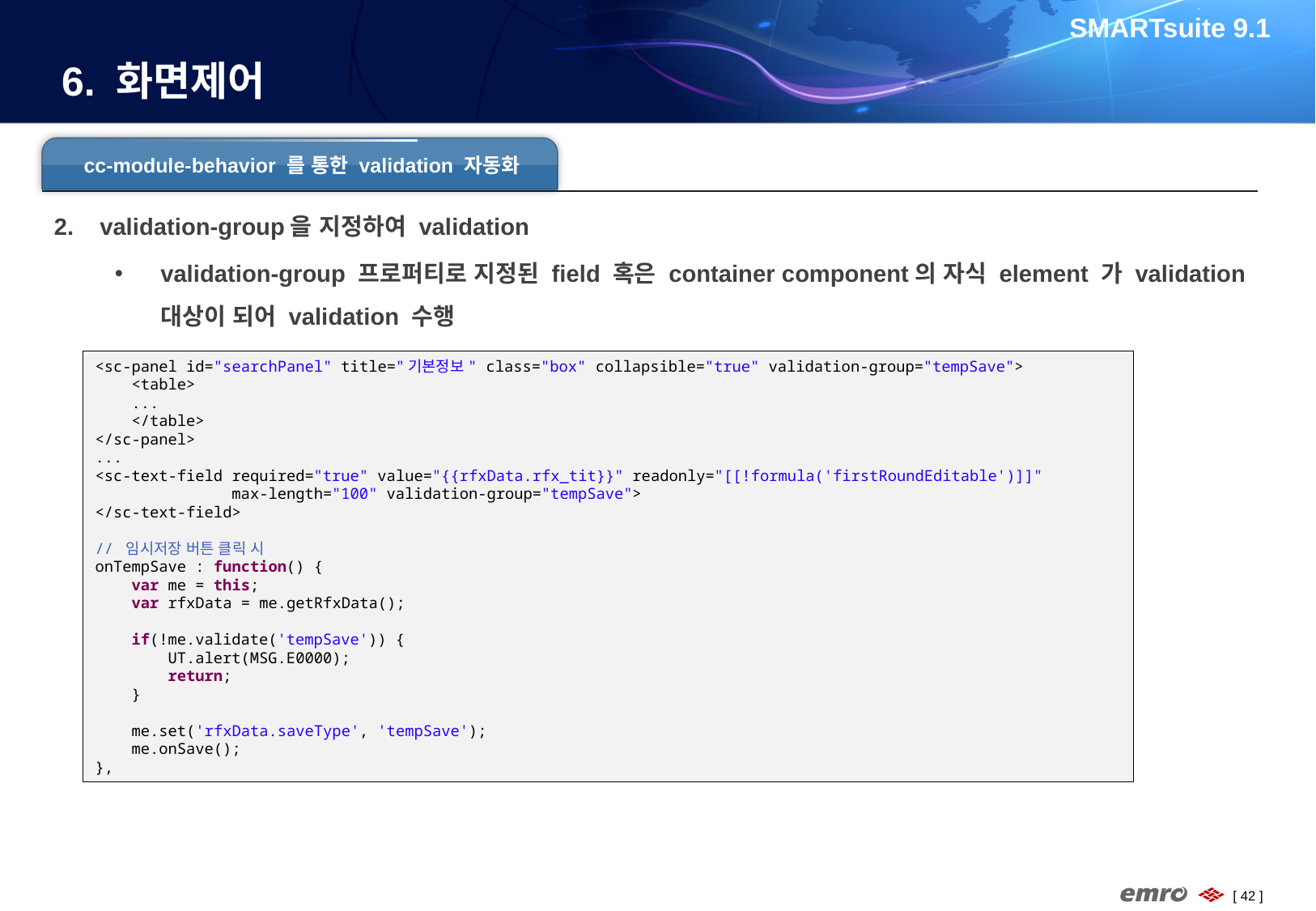

SMARTsuite 9.1
# 6. 화면제어

cc-module-behavior 를 통한 validation 자동화
validation-group을 지정하여 validation
validation-group 프로퍼티로 지정된 field 혹은 container component의 자식 element 가 validation 대상이 되어 validation 수행
<sc-panel id="searchPanel" title="기본정보" class="box" collapsible="true" validation-group="tempSave">
    <table>
    ...
    </table>
</sc-panel>
...
<sc-text-field required="true" value="{{rfxData.rfx_tit}}" readonly="[[!formula('firstRoundEditable')]]"
               max-length="100" validation-group="tempSave">
</sc-text-field>

// 임시저장 버튼 클릭 시
onTempSave : function() {
    var me = this;
    var rfxData = me.getRfxData();

    if(!me.validate('tempSave')) {
        UT.alert(MSG.E0000);
        return;
    }

    me.set('rfxData.saveType', 'tempSave');
    me.onSave();
},